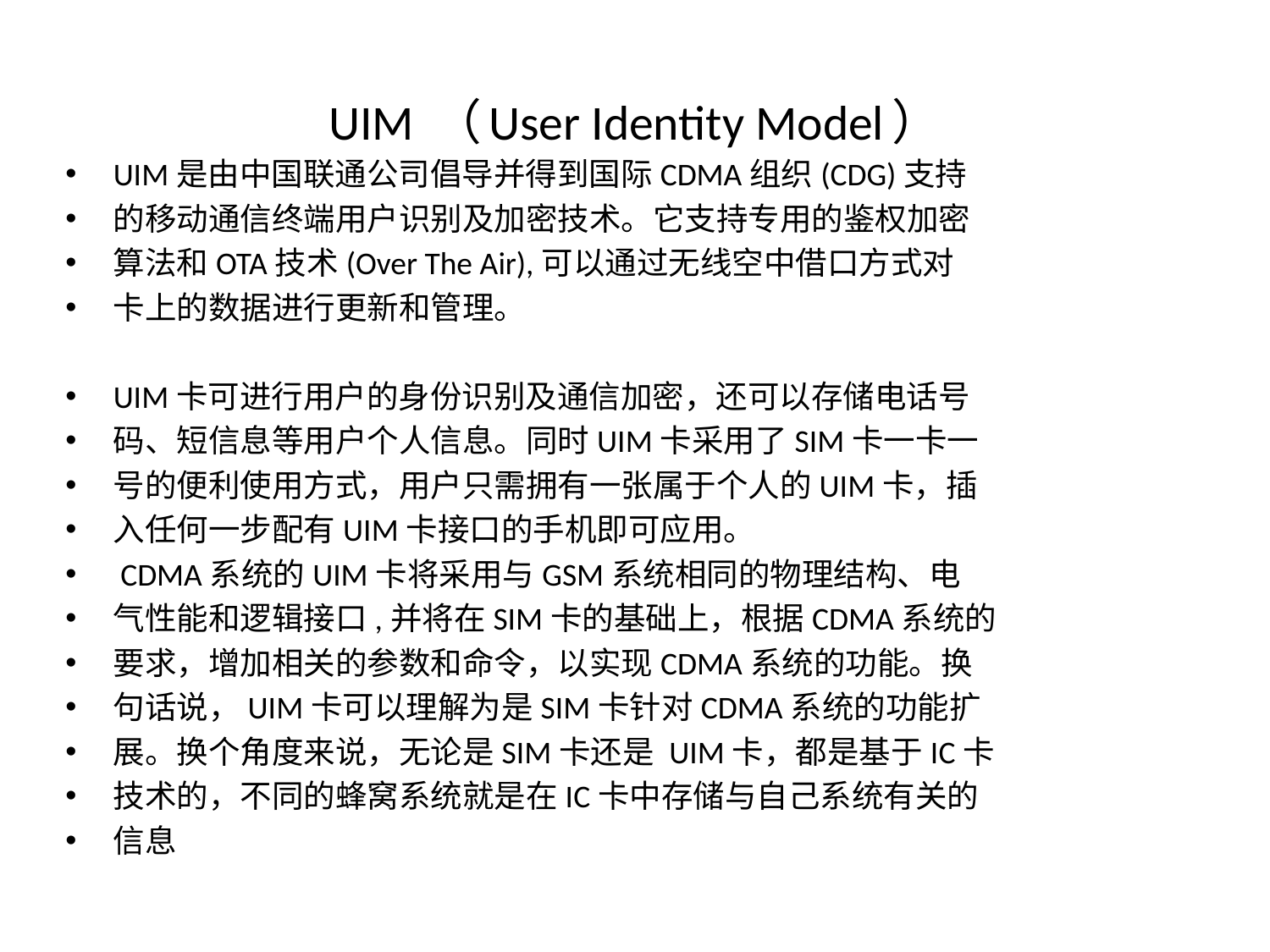

# UIM （User Identity Model）
UIM是由中国联通公司倡导并得到国际CDMA组织(CDG)支持
的移动通信终端用户识别及加密技术。它支持专用的鉴权加密
算法和OTA技术(Over The Air),可以通过无线空中借口方式对
卡上的数据进行更新和管理。

UIM卡可进行用户的身份识别及通信加密，还可以存储电话号
码、短信息等用户个人信息。同时UIM卡采用了SIM卡一卡一
号的便利使用方式，用户只需拥有一张属于个人的UIM卡，插
入任何一步配有UIM卡接口的手机即可应用。
 CDMA系统的UIM卡将采用与GSM系统相同的物理结构、电
气性能和逻辑接口,并将在SIM卡的基础上，根据CDMA系统的
要求，增加相关的参数和命令，以实现CDMA系统的功能。换
句话说，UIM卡可以理解为是SIM卡针对CDMA系统的功能扩
展。换个角度来说，无论是SIM卡还是 UIM卡，都是基于IC卡
技术的，不同的蜂窝系统就是在IC卡中存储与自己系统有关的
信息